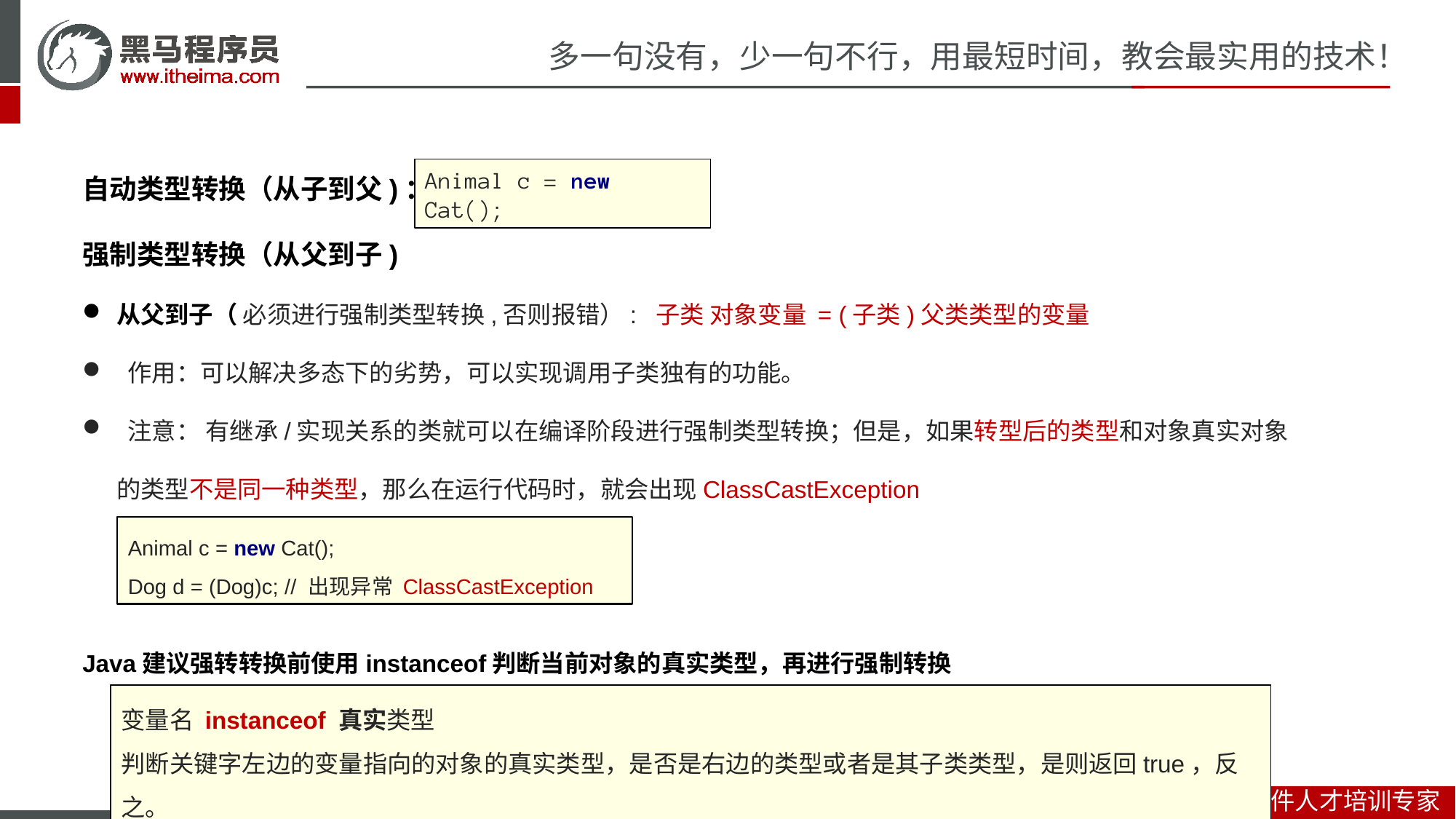

自动类型转换（从子到父)：
强制类型转换（从父到子)
从父到子（ 必须进行强制类型转换,否则报错）:  子类 对象变量 = (子类)父类类型的变量
 作用：可以解决多态下的劣势，可以实现调用子类独有的功能。
 注意： 有继承/实现关系的类就可以在编译阶段进行强制类型转换；但是，如果转型后的类型和对象真实对象的类型不是同一种类型，那么在运行代码时，就会出现ClassCastException

Java建议强转转换前使用instanceof判断当前对象的真实类型，再进行强制转换
Animal c = new Cat();
Animal c = new Cat();
Dog d = (Dog)c; // 出现异常 ClassCastException
变量名 instanceof 真实类型
判断关键字左边的变量指向的对象的真实类型，是否是右边的类型或者是其子类类型，是则返回true，反之。